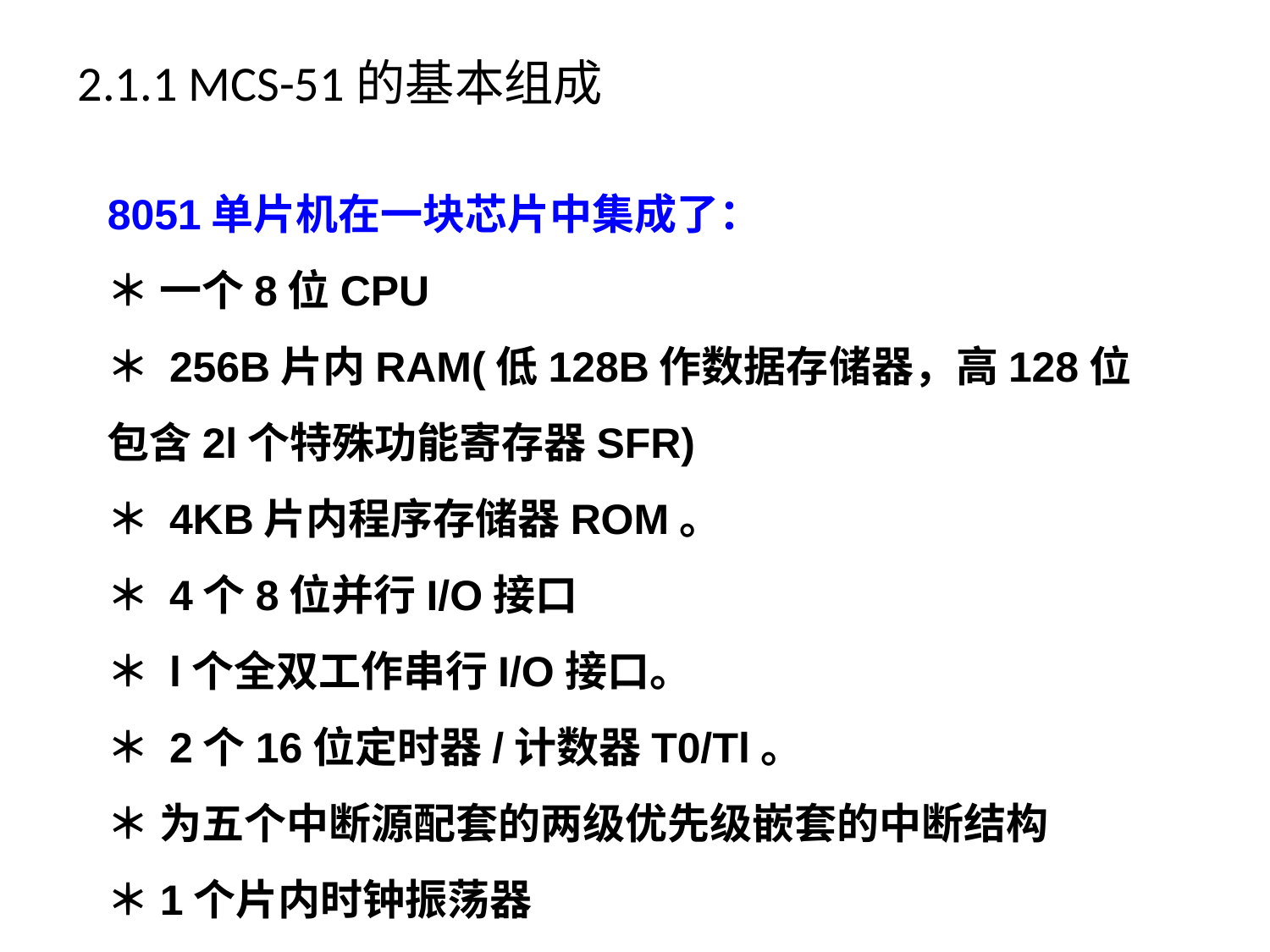

# 2.1.1 MCS-51的基本组成
8051单片机在一块芯片中集成了：
＊ 一个8位CPU＊
＊ 256B片内RAM(低128B作数据存储器，高128位包含2l个特殊功能寄存器SFR)
＊ 4KB片内程序存储器ROM。
＊ 4个8位并行I/O接口
＊ l个全双工作串行I/O接口。
＊ 2个16位定时器/计数器T0/Tl。
＊ 为五个中断源配套的两级优先级嵌套的中断结构
＊1个片内时钟振荡器